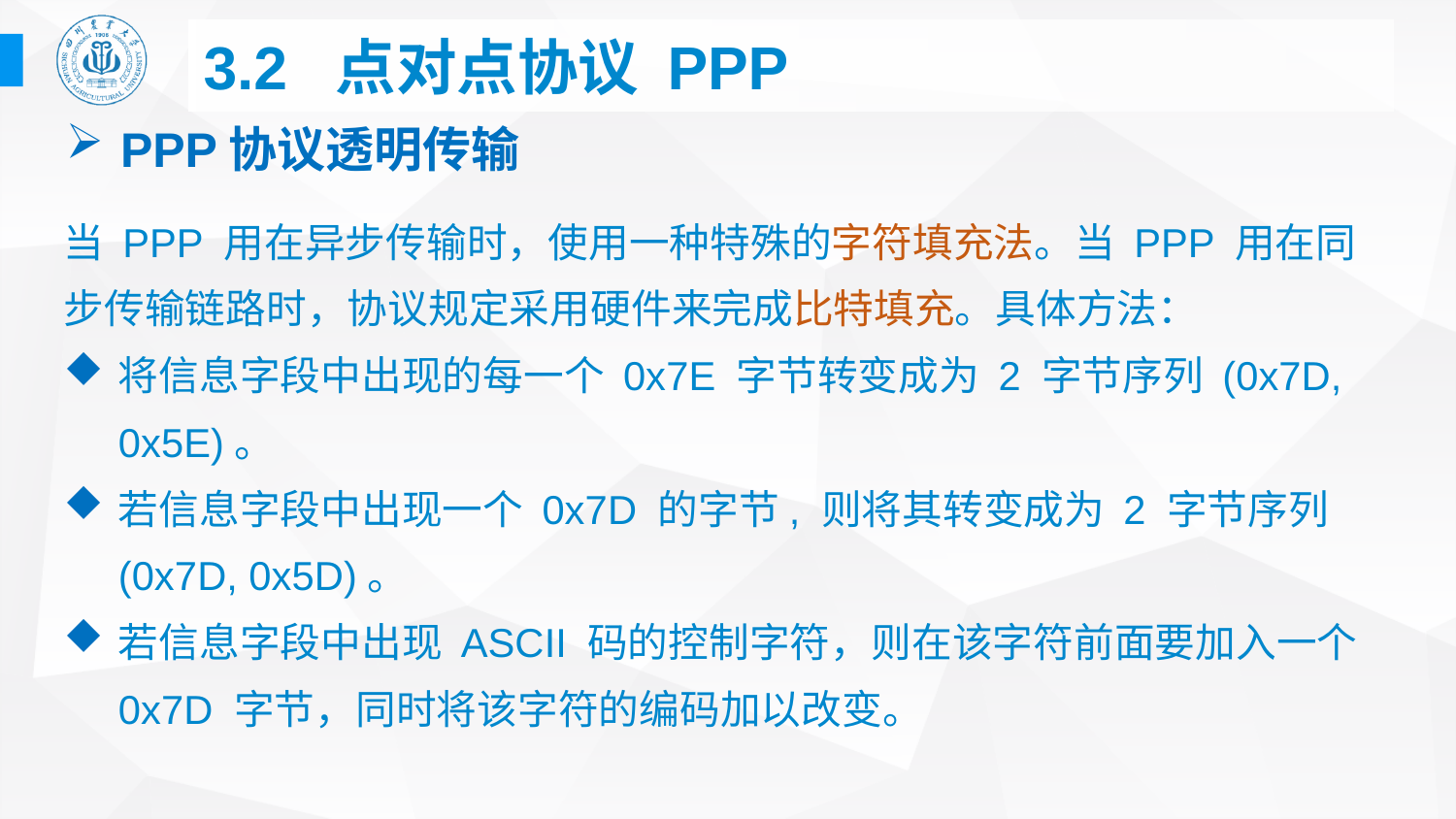

# 3.2  点对点协议 PPP
PPP协议透明传输
当 PPP 用在异步传输时，使用一种特殊的字符填充法。当 PPP 用在同步传输链路时，协议规定采用硬件来完成比特填充。具体方法：
将信息字段中出现的每一个 0x7E 字节转变成为 2 字节序列 (0x7D, 0x5E)。
若信息字段中出现一个 0x7D 的字节, 则将其转变成为 2 字节序列 (0x7D, 0x5D)。
若信息字段中出现 ASCII 码的控制字符，则在该字符前面要加入一个 0x7D 字节，同时将该字符的编码加以改变。